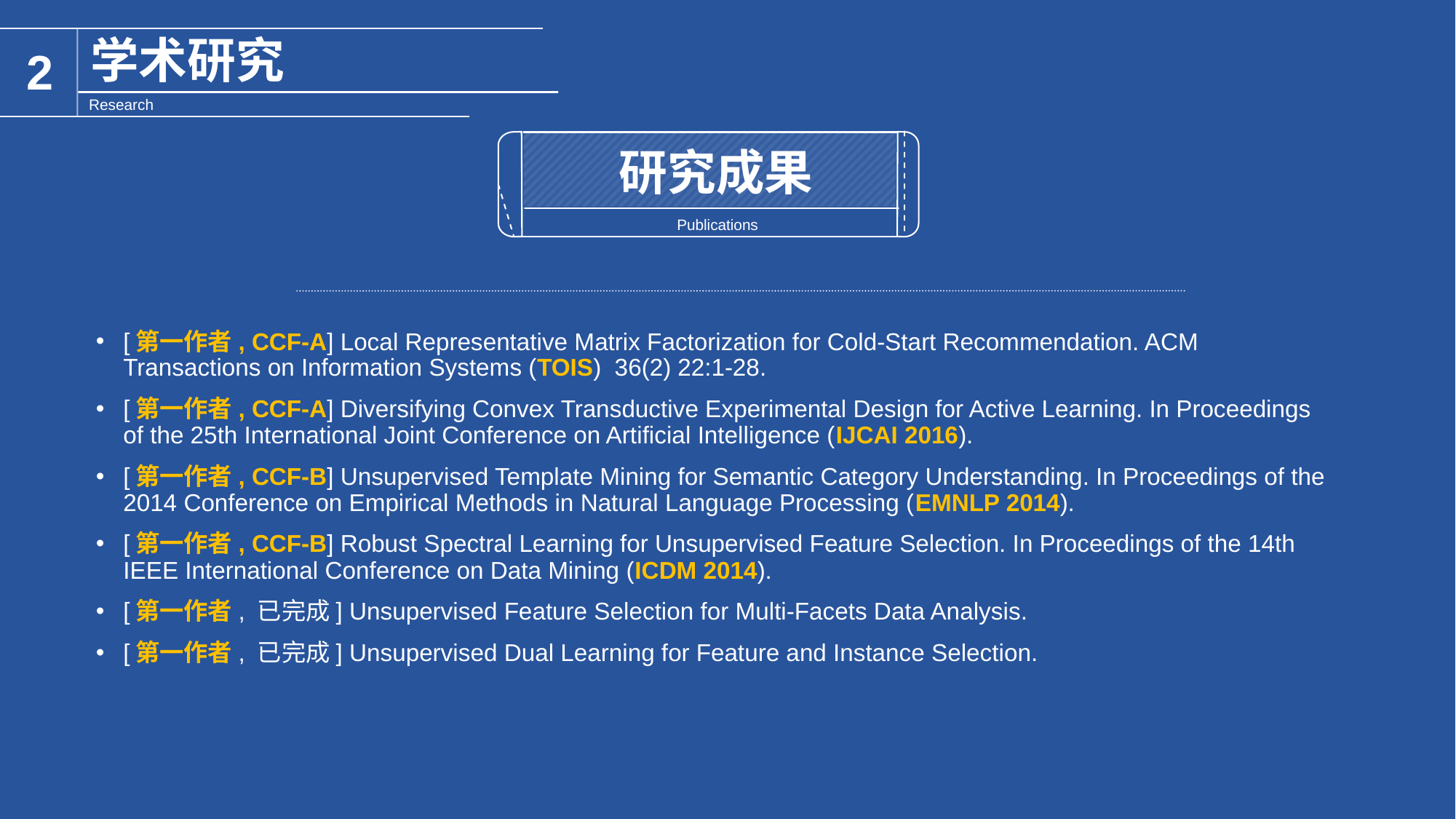

研究成果
Publications

[第一作者, CCF-A] Local Representative Matrix Factorization for Cold-Start Recommendation. ACM Transactions on Information Systems (TOIS)  36(2) 22:1-28.
[第一作者, CCF-A] Diversifying Convex Transductive Experimental Design for Active Learning. In Proceedings of the 25th International Joint Conference on Artificial Intelligence (IJCAI 2016).
[第一作者, CCF-B] Unsupervised Template Mining for Semantic Category Understanding. In Proceedings of the 2014 Conference on Empirical Methods in Natural Language Processing (EMNLP 2014).
[第一作者, CCF-B] Robust Spectral Learning for Unsupervised Feature Selection. In Proceedings of the 14th IEEE International Conference on Data Mining (ICDM 2014).
[第一作者, 已完成] Unsupervised Feature Selection for Multi-Facets Data Analysis.
[第一作者, 已完成] Unsupervised Dual Learning for Feature and Instance Selection.